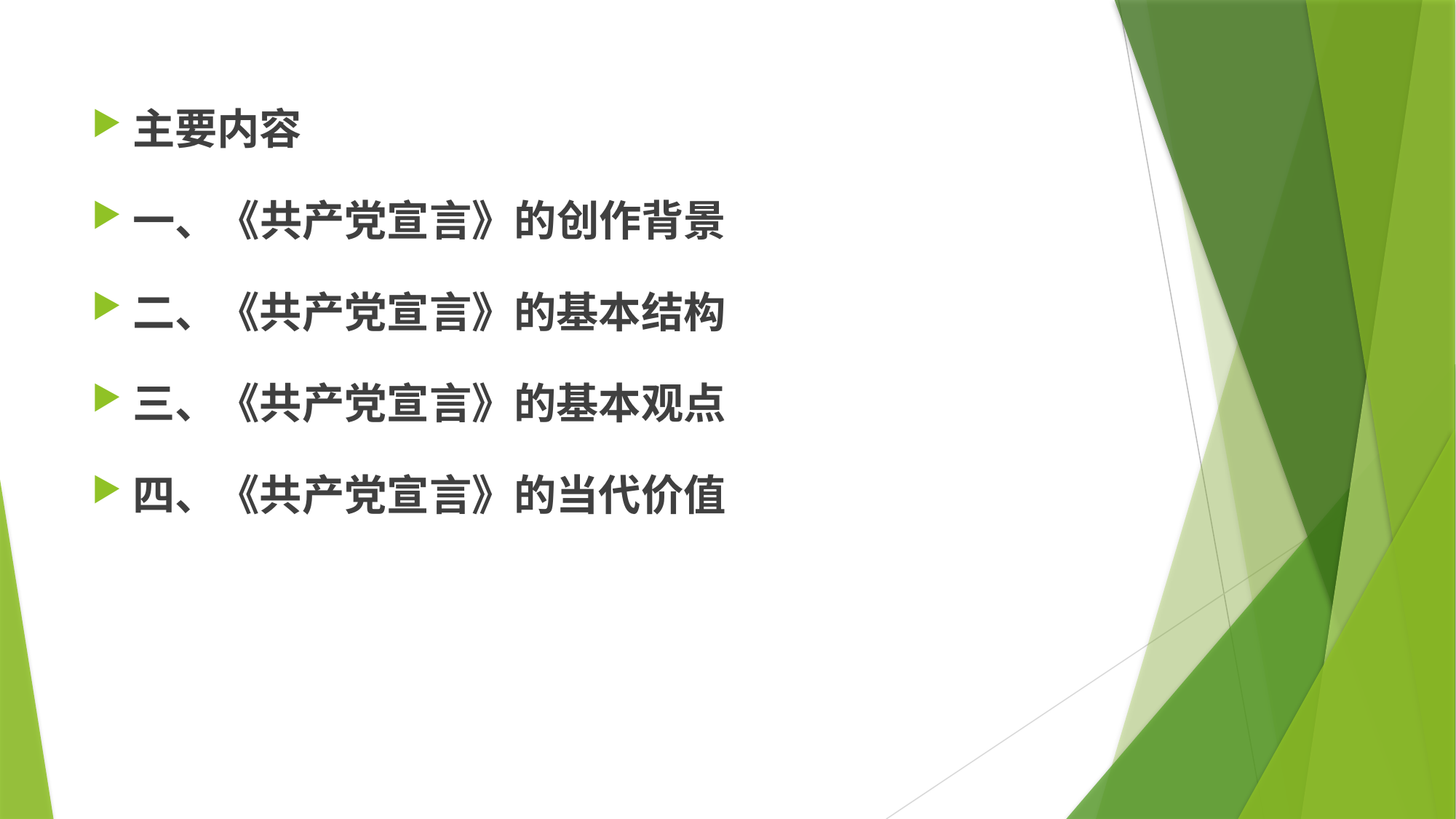

主要内容
一、《共产党宣言》的创作背景
二、《共产党宣言》的基本结构
三、《共产党宣言》的基本观点
四、《共产党宣言》的当代价值